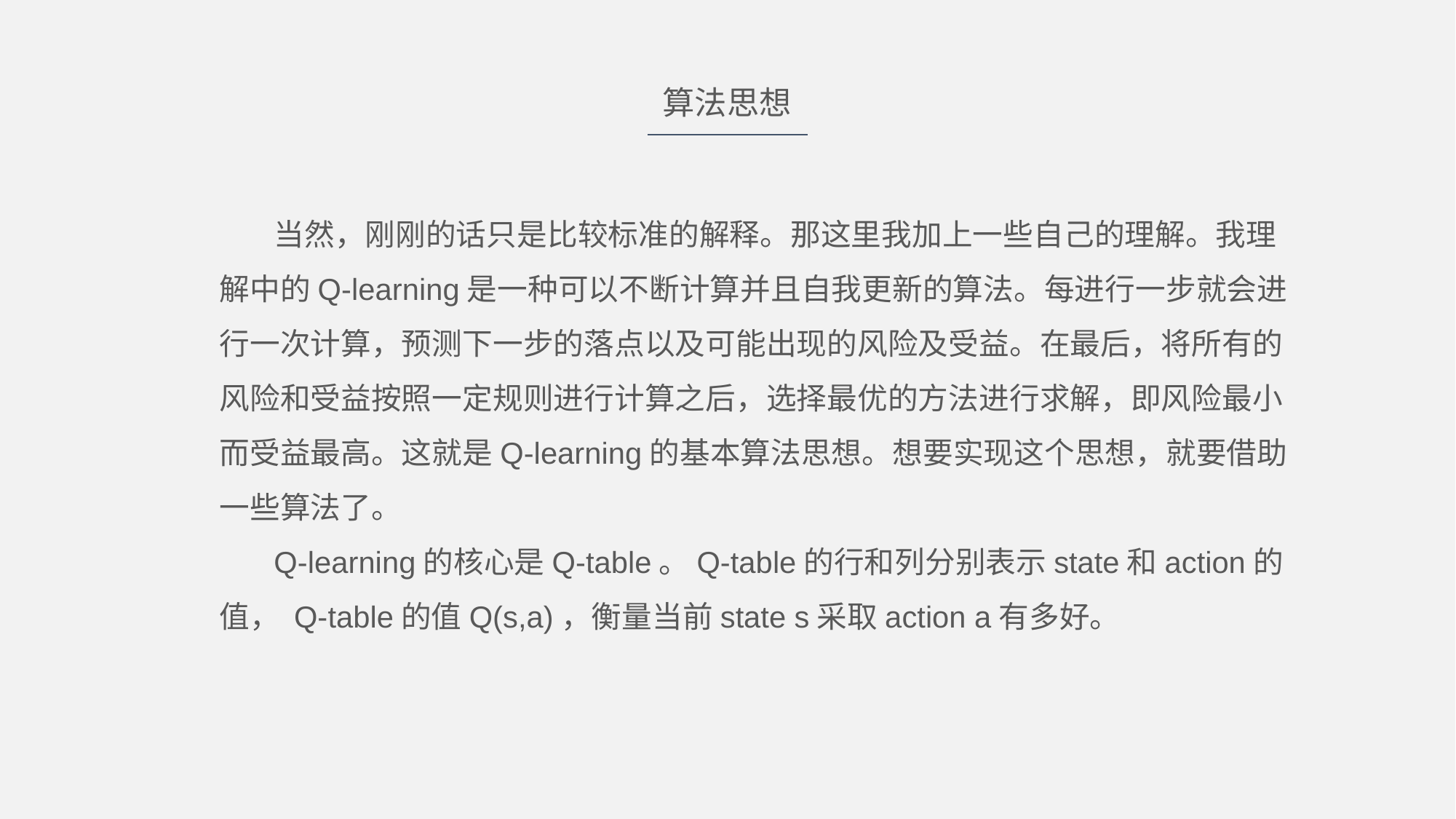

算法思想
当然，刚刚的话只是比较标准的解释。那这里我加上一些自己的理解。我理解中的Q-learning是一种可以不断计算并且自我更新的算法。每进行一步就会进行一次计算，预测下一步的落点以及可能出现的风险及受益。在最后，将所有的风险和受益按照一定规则进行计算之后，选择最优的方法进行求解，即风险最小而受益最高。这就是Q-learning的基本算法思想。想要实现这个思想，就要借助一些算法了。
Q-learning的核心是Q-table。Q-table的行和列分别表示state和action的值， Q-table的值Q(s,a)，衡量当前state s采取action a有多好。